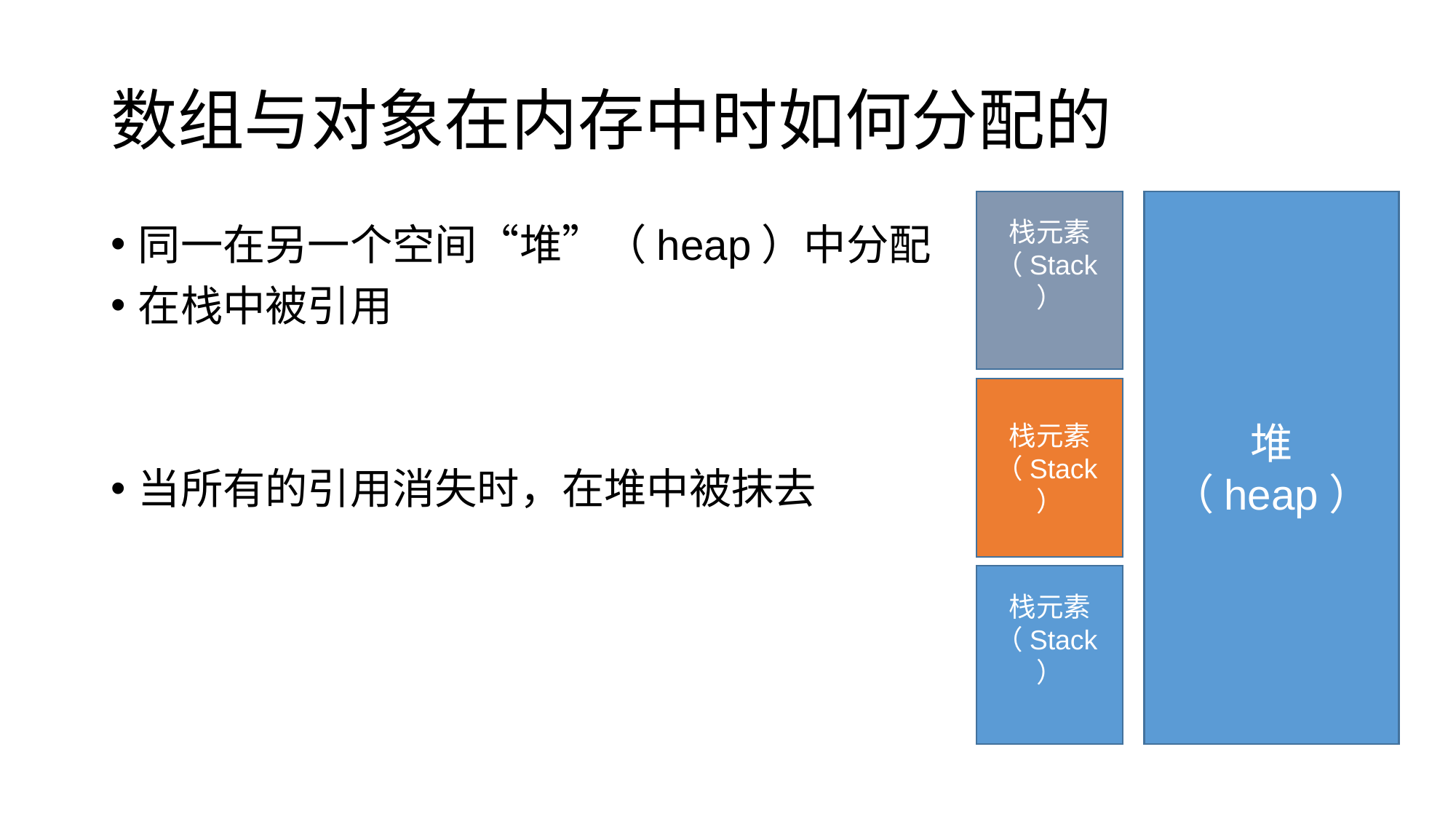

# 数组与对象在内存中时如何分配的
栈元素（Stack）

堆（heap）
同一在另一个空间“堆”（heap）中分配
在栈中被引用

当所有的引用消失时，在堆中被抹去
栈元素（Stack）
栈元素（Stack）